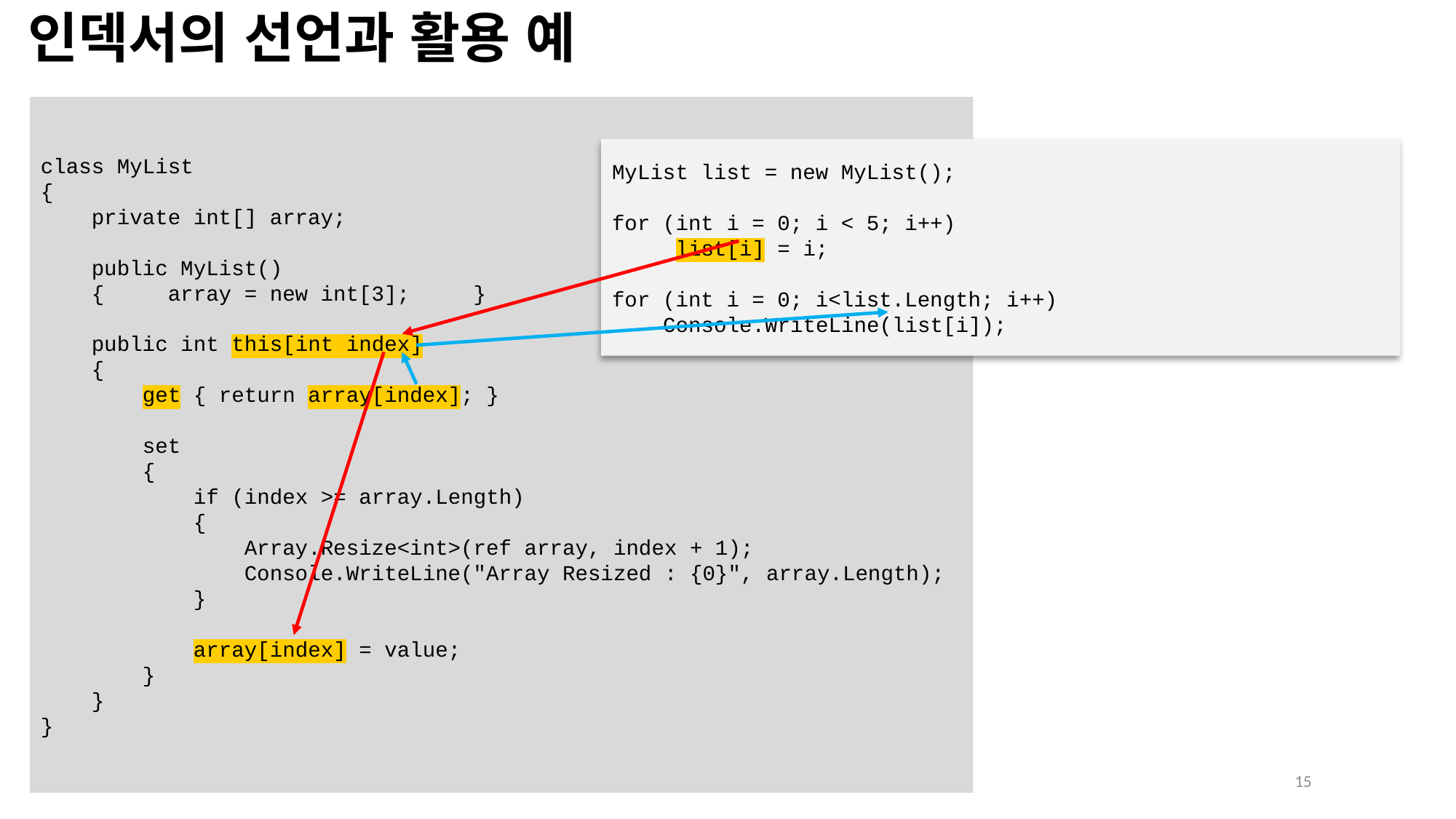

인덱서의 선언과 활용 예
class MyList
{
    private int[] array;

    public MyList()
    {     array = new int[3];     }

    public int this[int index]
    {
        get { return array[index]; }

        set
        {
            if (index >= array.Length)
            {
                Array.Resize<int>(ref array, index + 1);
                Console.WriteLine("Array Resized : {0}", array.Length);
            }

            array[index] = value;
        }
    }
}
MyList list = new MyList();

for (int i = 0; i < 5; i++)
     list[i] = i;

for (int i = 0; i<list.Length; i++)
    Console.WriteLine(list[i]);
이것이 C#이다(2020)
15